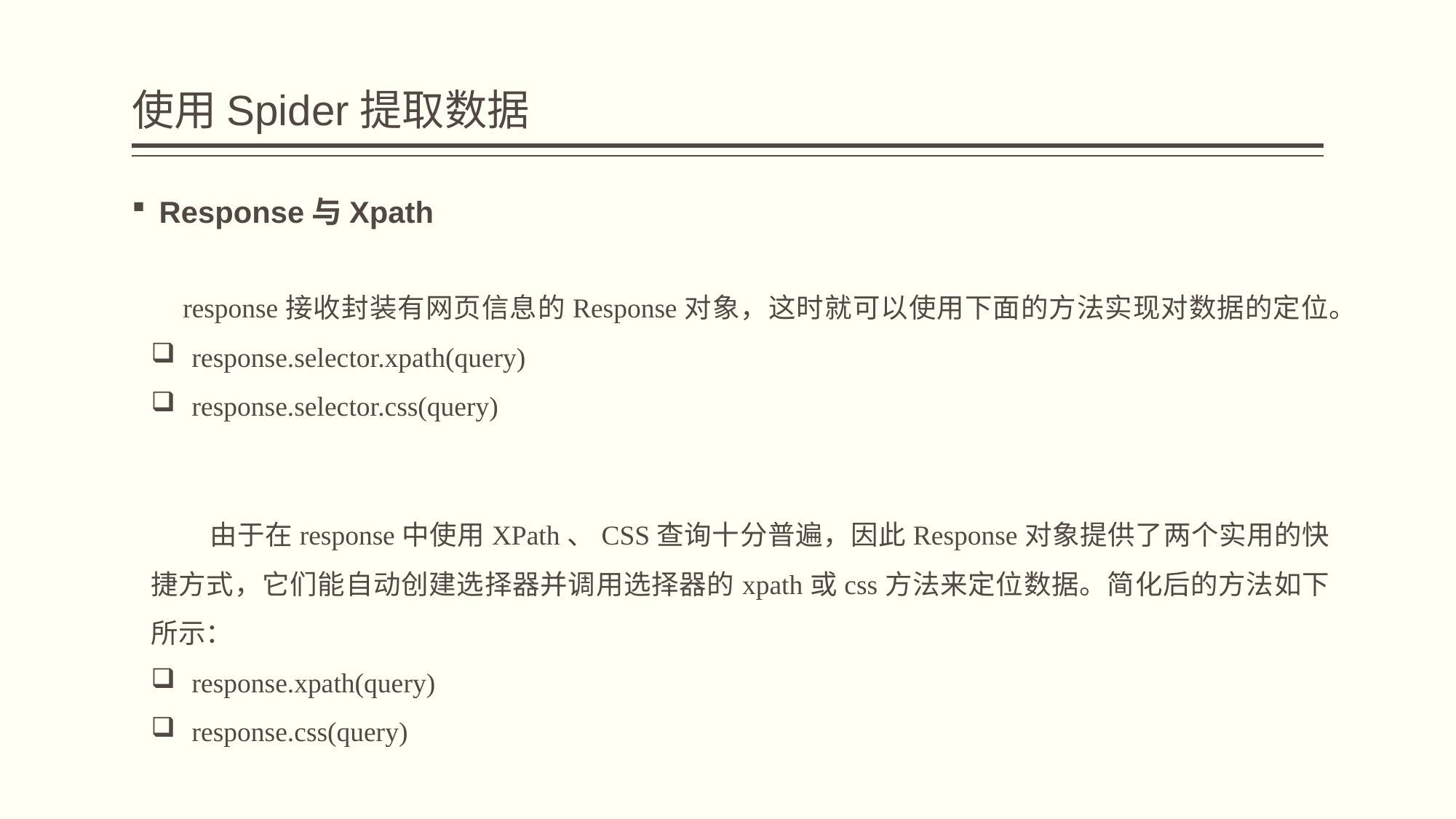

# 使用Spider提取数据
Response与Xpath
response接收封装有网页信息的Response对象，这时就可以使用下面的方法实现对数据的定位。
response.selector.xpath(query)
response.selector.css(query)
   由于在response中使用XPath、CSS查询十分普遍，因此Response对象提供了两个实用的快捷方式，它们能自动创建选择器并调用选择器的xpath或css方法来定位数据。简化后的方法如下所示：
response.xpath(query)
response.css(query)